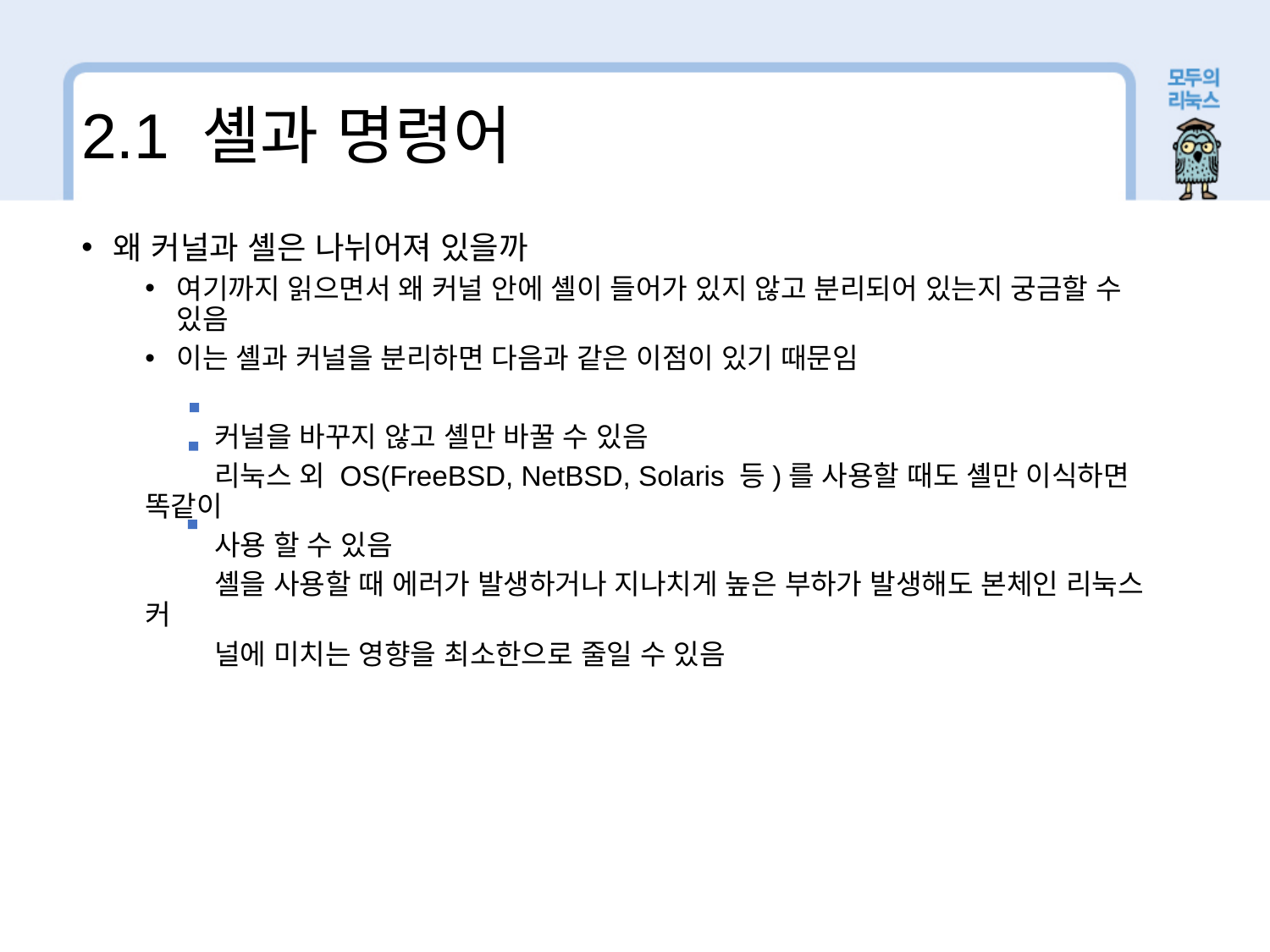

2.1 셸과 명령어
왜 커널과 셸은 나뉘어져 있을까
여기까지 읽으면서 왜 커널 안에 셸이 들어가 있지 않고 분리되어 있는지 궁금할 수 있음
이는 셸과 커널을 분리하면 다음과 같은 이점이 있기 때문임

        커널을 바꾸지 않고 셸만 바꿀 수 있음
        리눅스 외 OS(FreeBSD, NetBSD, Solaris 등)를 사용할 때도 셸만 이식하면 똑같이
        사용 할 수 있음
        셸을 사용할 때 에러가 발생하거나 지나치게 높은 부하가 발생해도 본체인 리눅스 커
        널에 미치는 영향을 최소한으로 줄일 수 있음